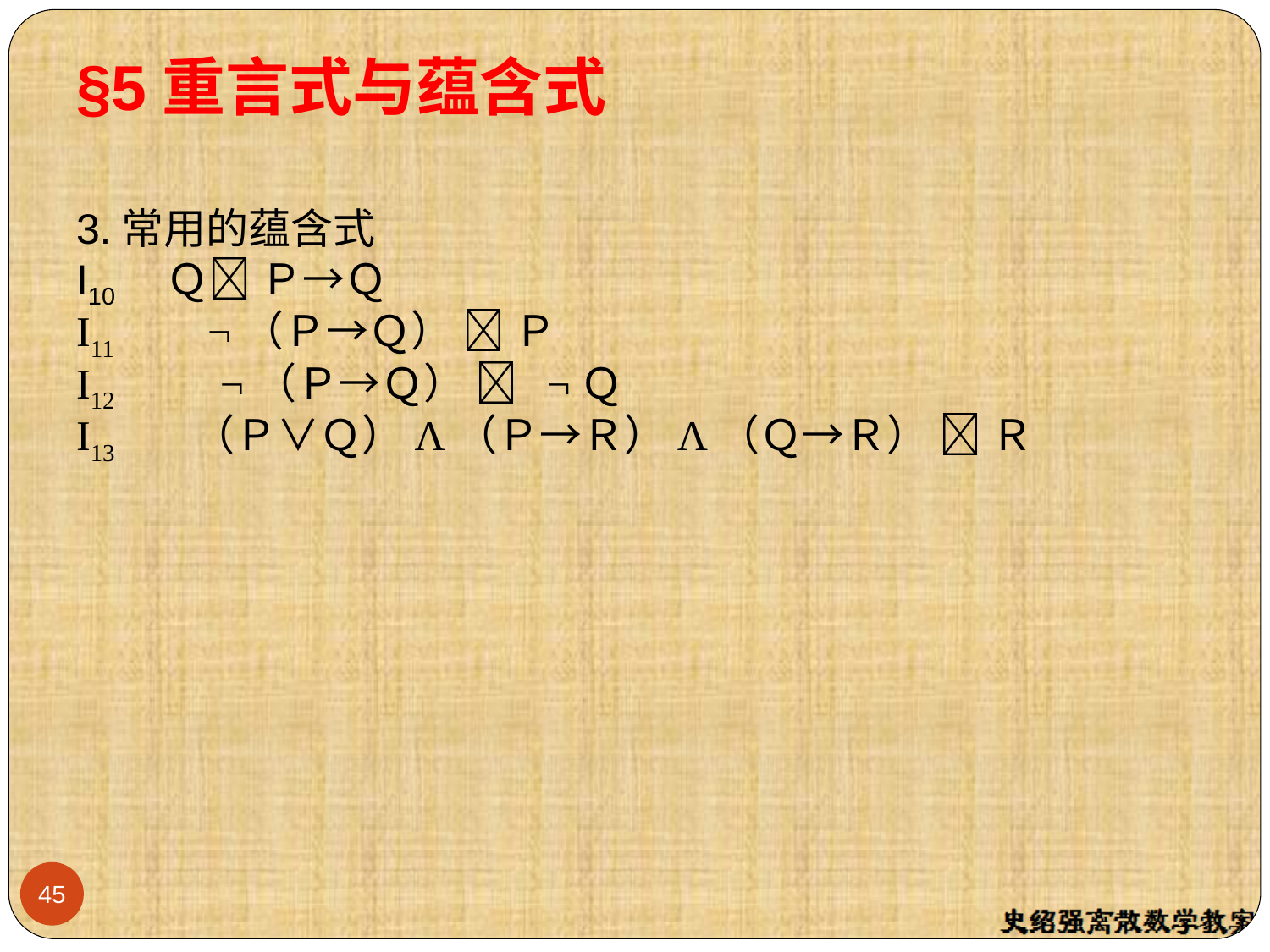

§5重言式与蕴含式
3.常用的蕴含式
I10      Ｑ⇒ Ｐ→Ｑ
I11     　¬（Ｐ→Ｑ） ⇒ Ｐ
I12　　¬（Ｐ→Ｑ） ⇒  ¬Ｑ
I13           （Ｐ∨Ｑ）Λ（Ｐ→Ｒ）Λ（Ｑ→Ｒ） ⇒ Ｒ

45